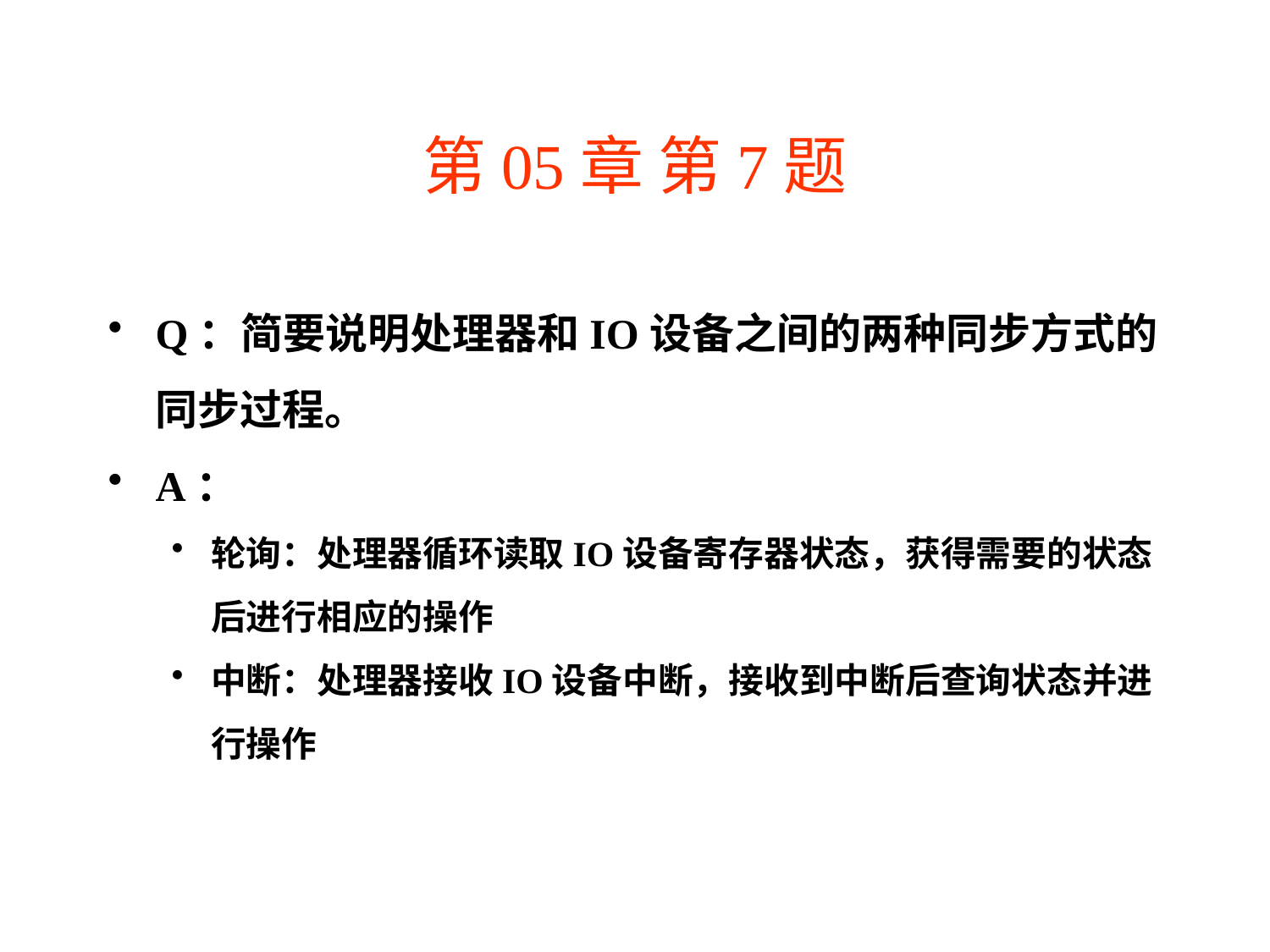

# 第05章 第7题
Q：简要说明处理器和IO设备之间的两种同步方式的同步过程。
A：
轮询：处理器循环读取IO设备寄存器状态，获得需要的状态后进行相应的操作
中断：处理器接收IO设备中断，接收到中断后查询状态并进行操作